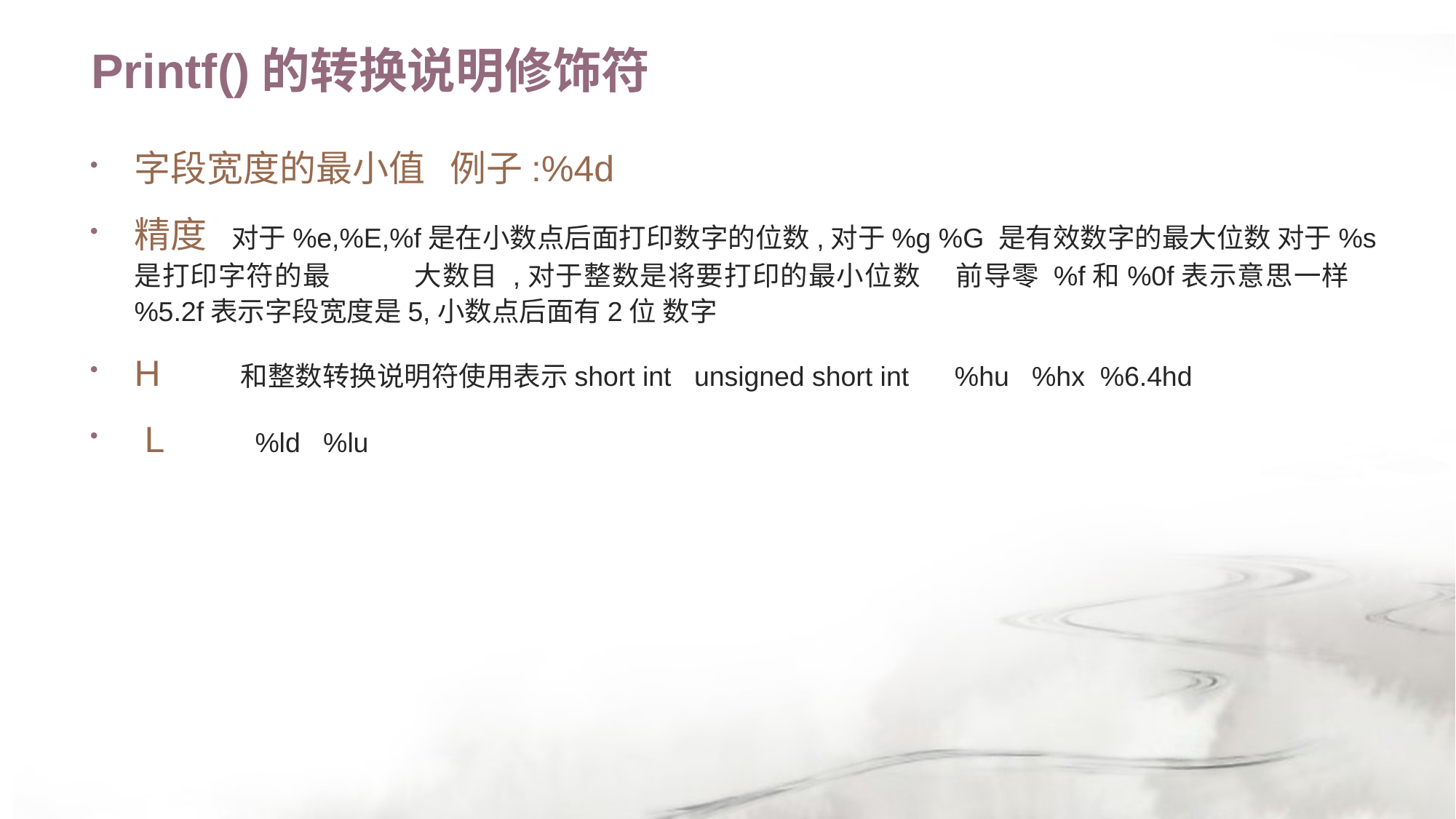

# Printf()的转换说明修饰符
字段宽度的最小值   例子:%4d
精度   对于%e,%E,%f是在小数点后面打印数字的位数,对于%g %G 是有效数字的最大位数 对于%s是打印字符的最            大数目 ,对于整数是将要打印的最小位数     前导零 %f和%0f表示意思一样     %5.2f表示字段宽度是5,小数点后面有2位 数字
H       和整数转换说明符使用表示short int   unsigned short int      %hu   %hx  %6.4hd
 L         %ld   %lu